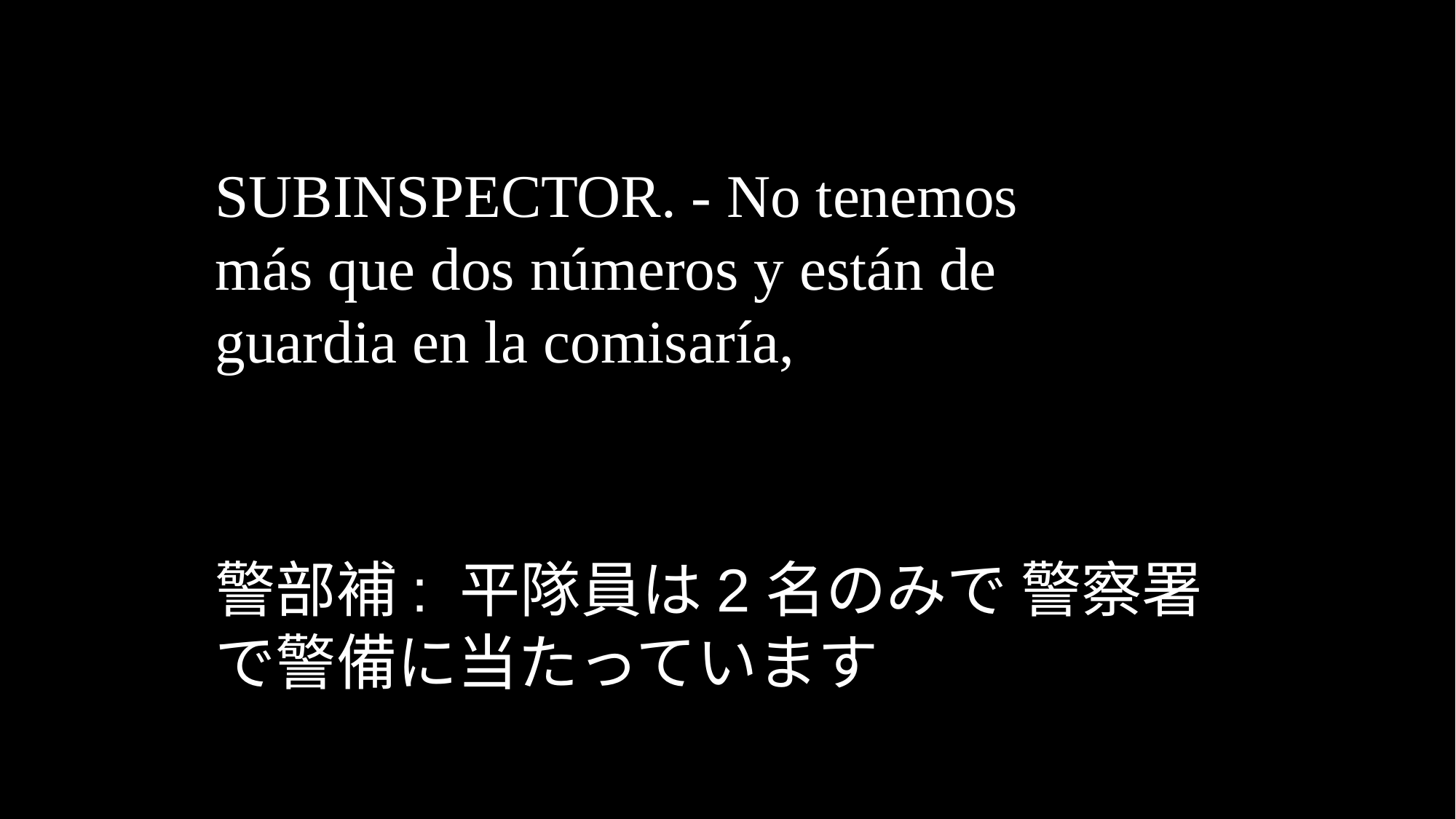

SUBINSPECTOR. - No tenemos más que dos números y están de guardia en la comisaría,

警部補: 平隊員は2名のみで 警察署で警備に当たっています